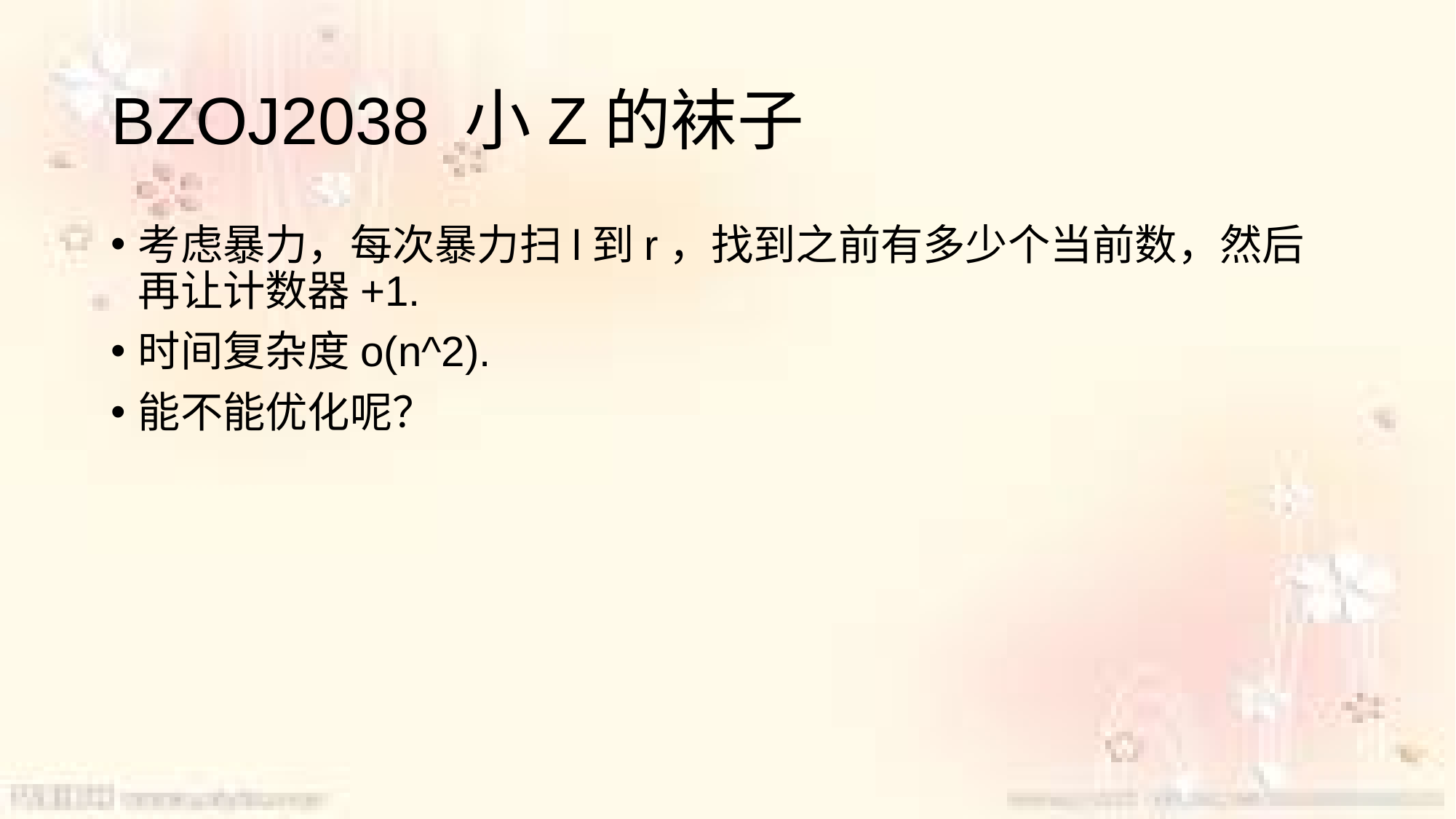

# BZOJ2038 小Z的袜子
考虑暴力，每次暴力扫l到r，找到之前有多少个当前数，然后再让计数器+1.
时间复杂度o(n^2).
能不能优化呢？